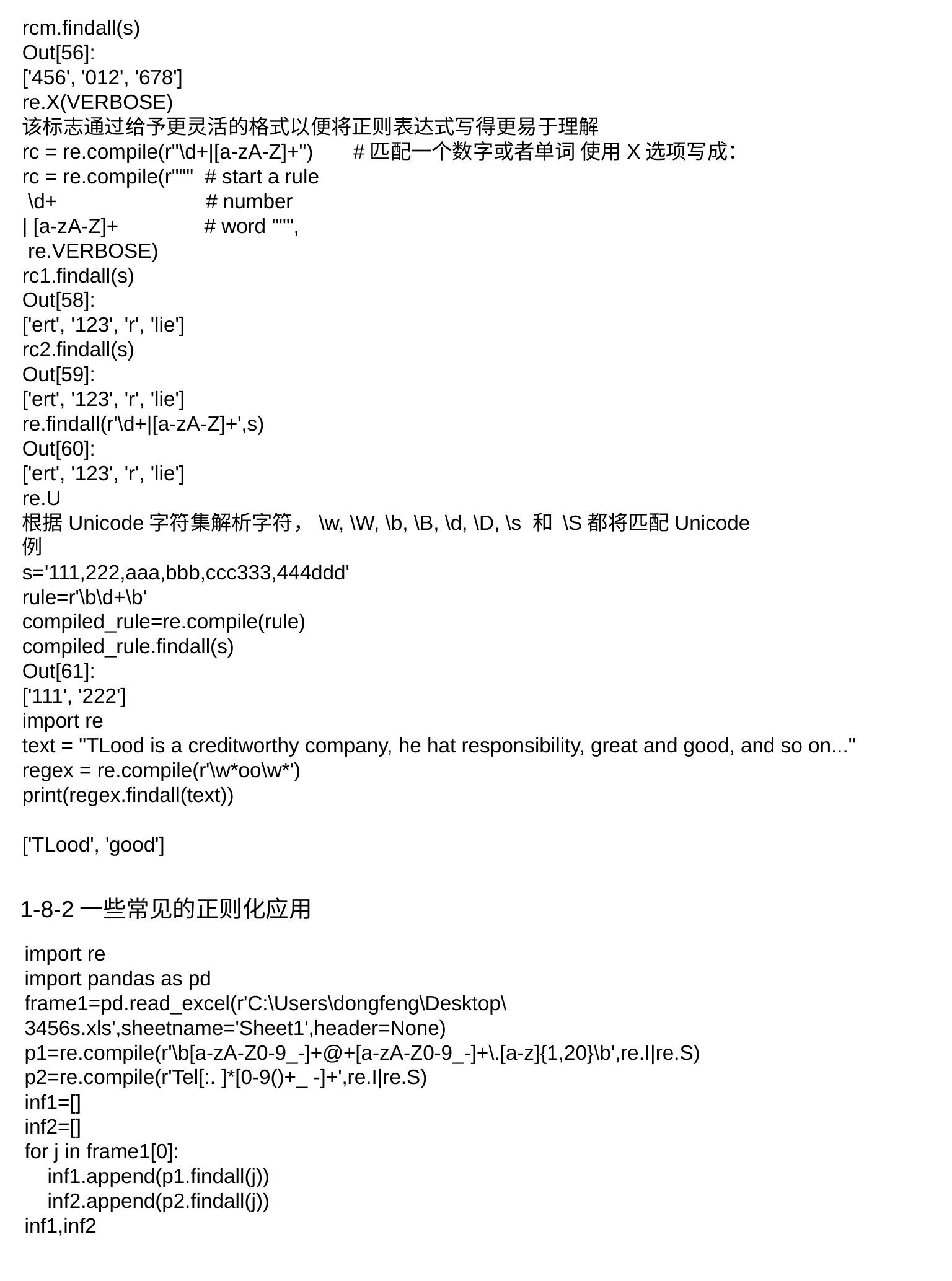

rcm.findall(s)
Out[56]:
['456', '012', '678']
re.X(VERBOSE)
该标志通过给予更灵活的格式以便将正则表达式写得更易于理解
rc = re.compile(r"\d+|[a-zA-Z]+")       #匹配一个数字或者单词 使用X选项写成：
rc = re.compile(r"""  # start a rule
 \d+                          # number
| [a-zA-Z]+               # word """,
 re.VERBOSE)
rc1.findall(s)
Out[58]:
['ert', '123', 'r', 'lie']
rc2.findall(s)
Out[59]:
['ert', '123', 'r', 'lie']
re.findall(r'\d+|[a-zA-Z]+',s)
Out[60]:
['ert', '123', 'r', 'lie']
re.U
根据Unicode字符集解析字符，\w, \W, \b, \B, \d, \D, \s 和 \S都将匹配Unicode
例
s='111,222,aaa,bbb,ccc333,444ddd'
rule=r'\b\d+\b'
compiled_rule=re.compile(rule)
compiled_rule.findall(s)
Out[61]:
['111', '222']
import re
text = "TLood is a creditworthy company, he hat responsibility, great and good, and so on..."
regex = re.compile(r'\w*oo\w*')
print(regex.findall(text))

['TLood', 'good']

1-8-2一些常见的正则化应用
import re
import pandas as pd
frame1=pd.read_excel(r'C:\Users\dongfeng\Desktop\3456s.xls',sheetname='Sheet1',header=None)
p1=re.compile(r'\b[a-zA-Z0-9_-]+@+[a-zA-Z0-9_-]+\.[a-z]{1,20}\b',re.I|re.S)
p2=re.compile(r'Tel[:. ]*[0-9()+_ -]+',re.I|re.S)
inf1=[]
inf2=[]
for j in frame1[0]:
    inf1.append(p1.findall(j))
    inf2.append(p2.findall(j))
inf1,inf2